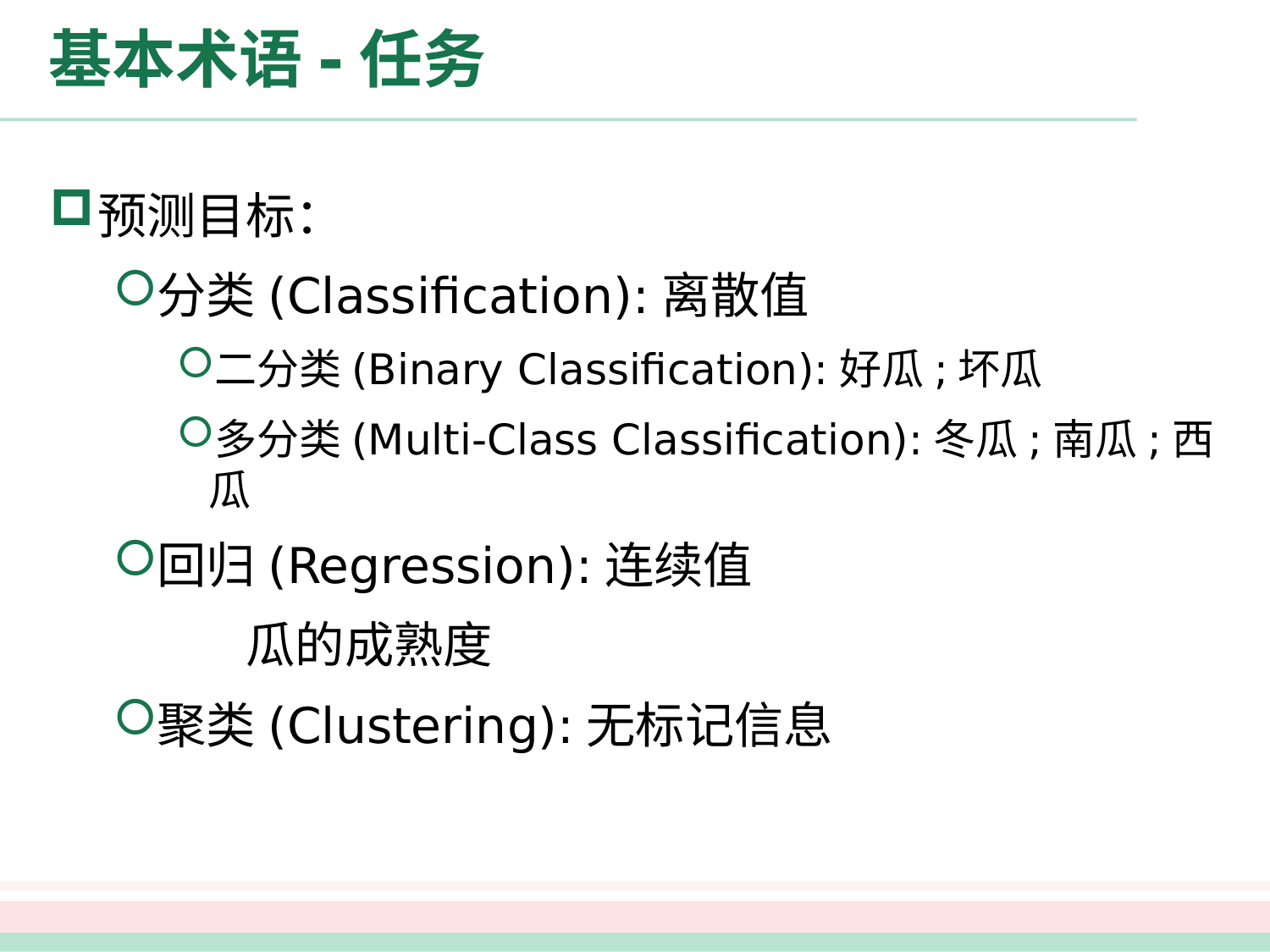

# 基本术语-任务
预测目标：
分类(Classification):离散值
二分类(Binary Classification):好瓜;坏瓜
多分类(Multi-Class Classification):冬瓜;南瓜;西瓜
回归(Regression):连续值
           瓜的成熟度
聚类(Clustering):无标记信息